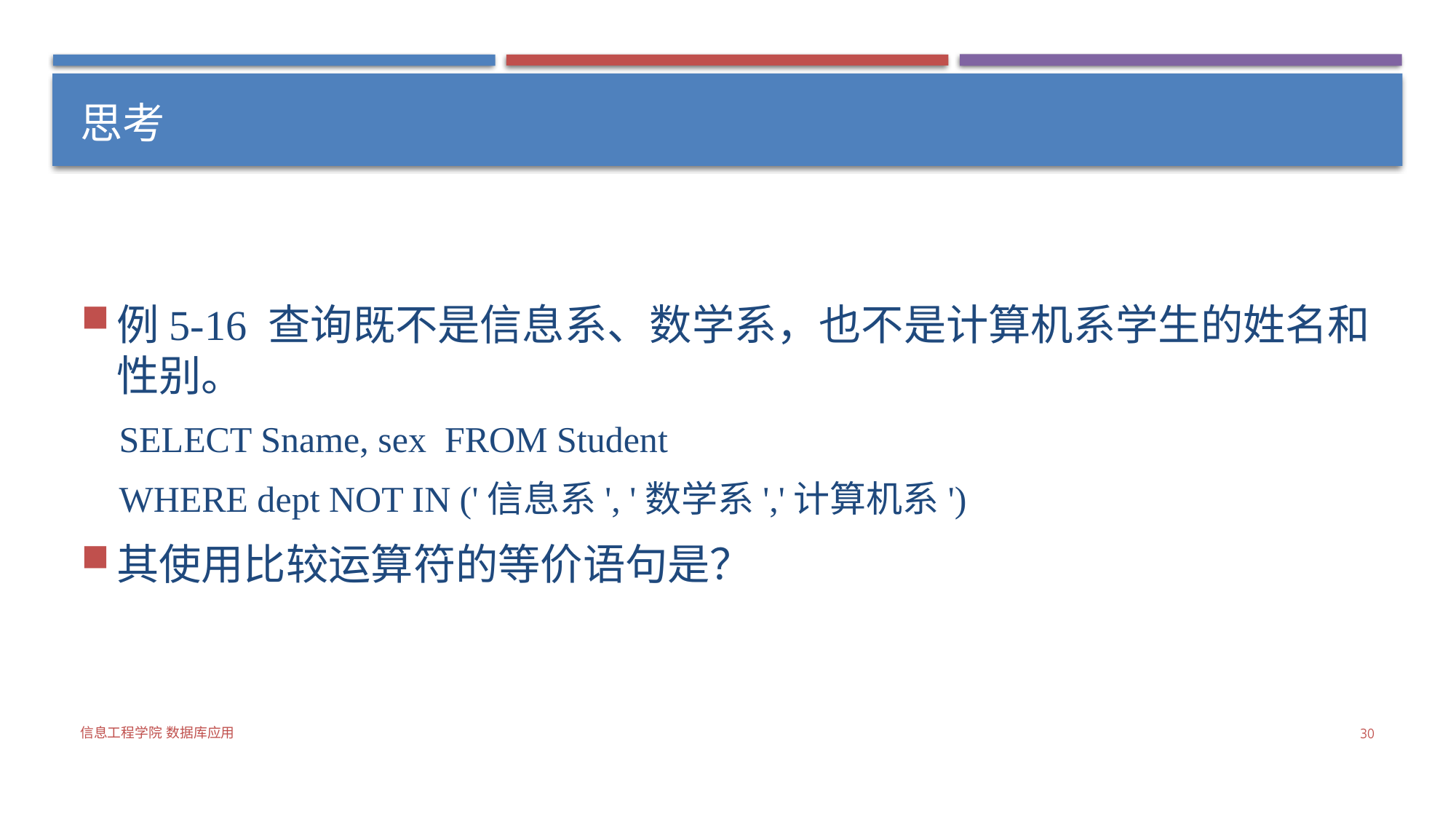

# 思考
例5-16 查询既不是信息系、数学系，也不是计算机系学生的姓名和性别。
SELECT Sname, sex  FROM Student
WHERE dept NOT IN ('信息系', '数学系','计算机系')
其使用比较运算符的等价语句是？
信息工程学院 数据库应用
30